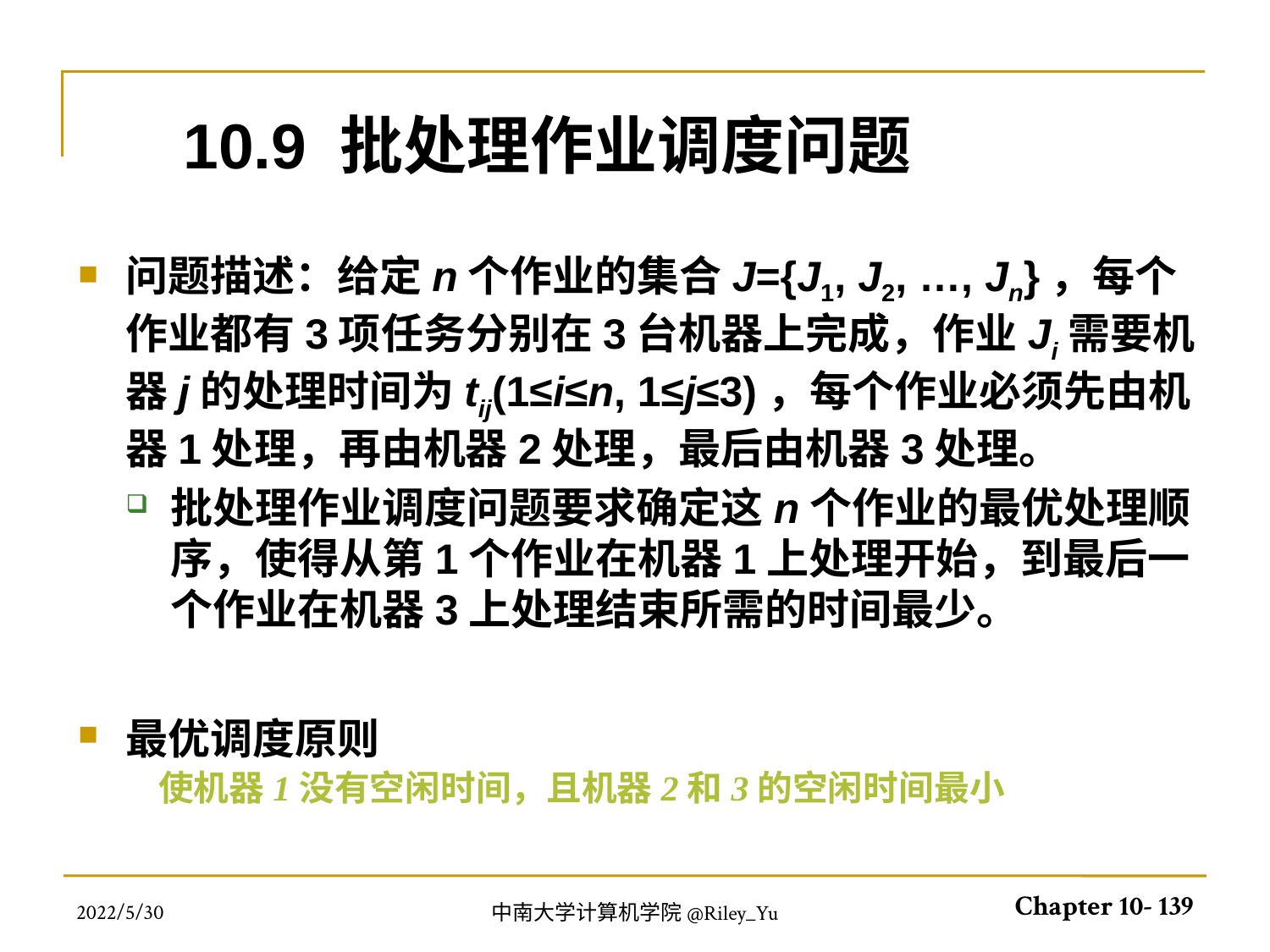

10.9 批处理作业调度问题

问题描述：给定n个作业的集合J={J1, J2, …, Jn}，每个作业都有3项任务分别在3台机器上完成，作业Ji需要机器j的处理时间为tij(1≤i≤n, 1≤j≤3)，每个作业必须先由机器1处理，再由机器2处理，最后由机器3处理。
批处理作业调度问题要求确定这n个作业的最优处理顺序，使得从第1个作业在机器1上处理开始，到最后一个作业在机器3上处理结束所需的时间最少。

最优调度原则
   使机器1没有空闲时间，且机器2和3的空闲时间最小
2022/5/30
Chapter 10- 139
中南大学计算机学院@Riley_Yu